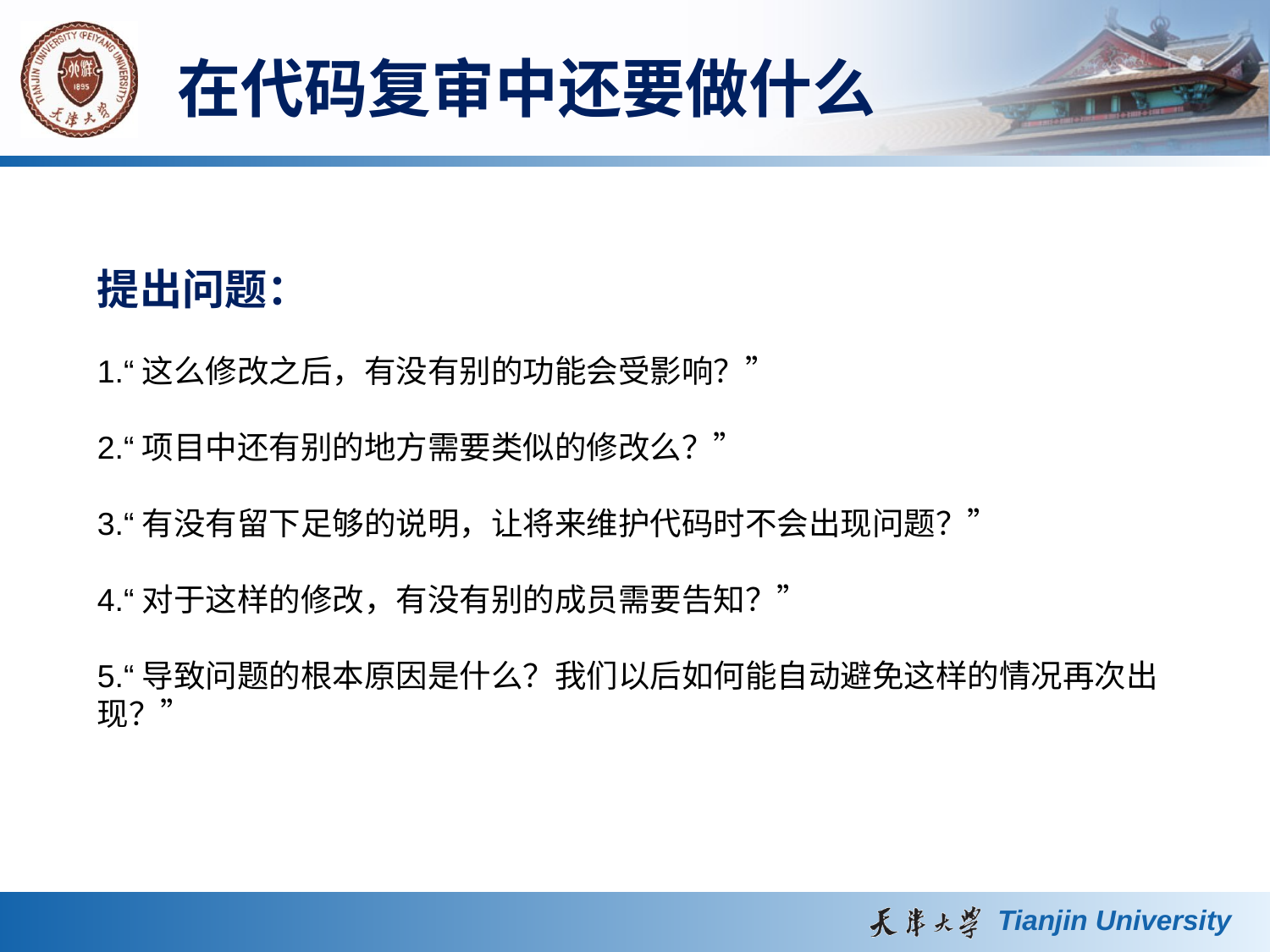

# 在代码复审中还要做什么
提出问题：

1.“这么修改之后，有没有别的功能会受影响？”

2.“项目中还有别的地方需要类似的修改么？”

3.“有没有留下足够的说明，让将来维护代码时不会出现问题？”

4.“对于这样的修改，有没有别的成员需要告知？”

5.“导致问题的根本原因是什么？我们以后如何能自动避免这样的情况再次出现？”

16